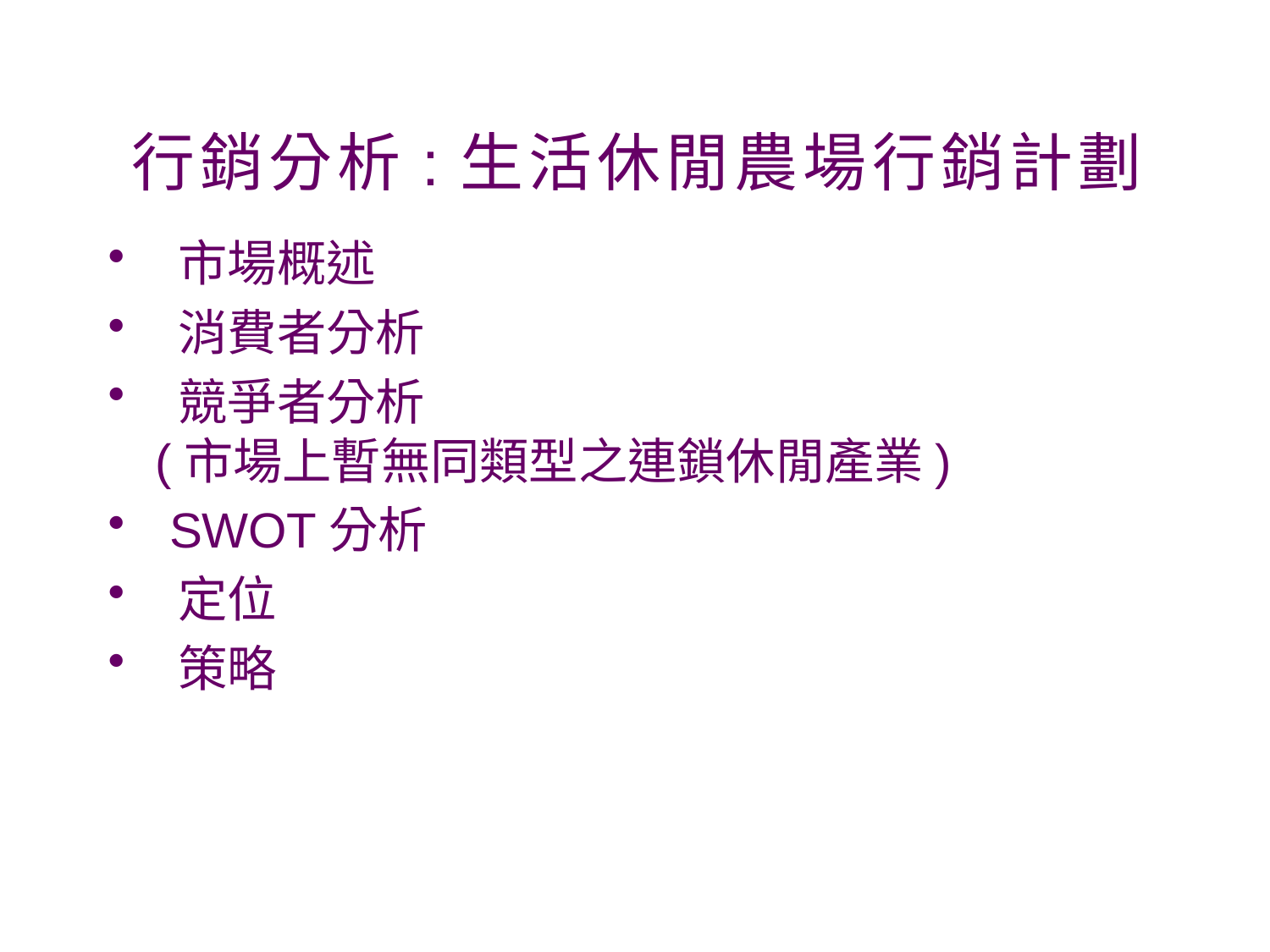

# 行銷分析:生活休閒農場行銷計劃
 市場概述
 消費者分析
 競爭者分析
(市場上暫無同類型之連鎖休閒產業)
 SWOT分析
 定位
 策略